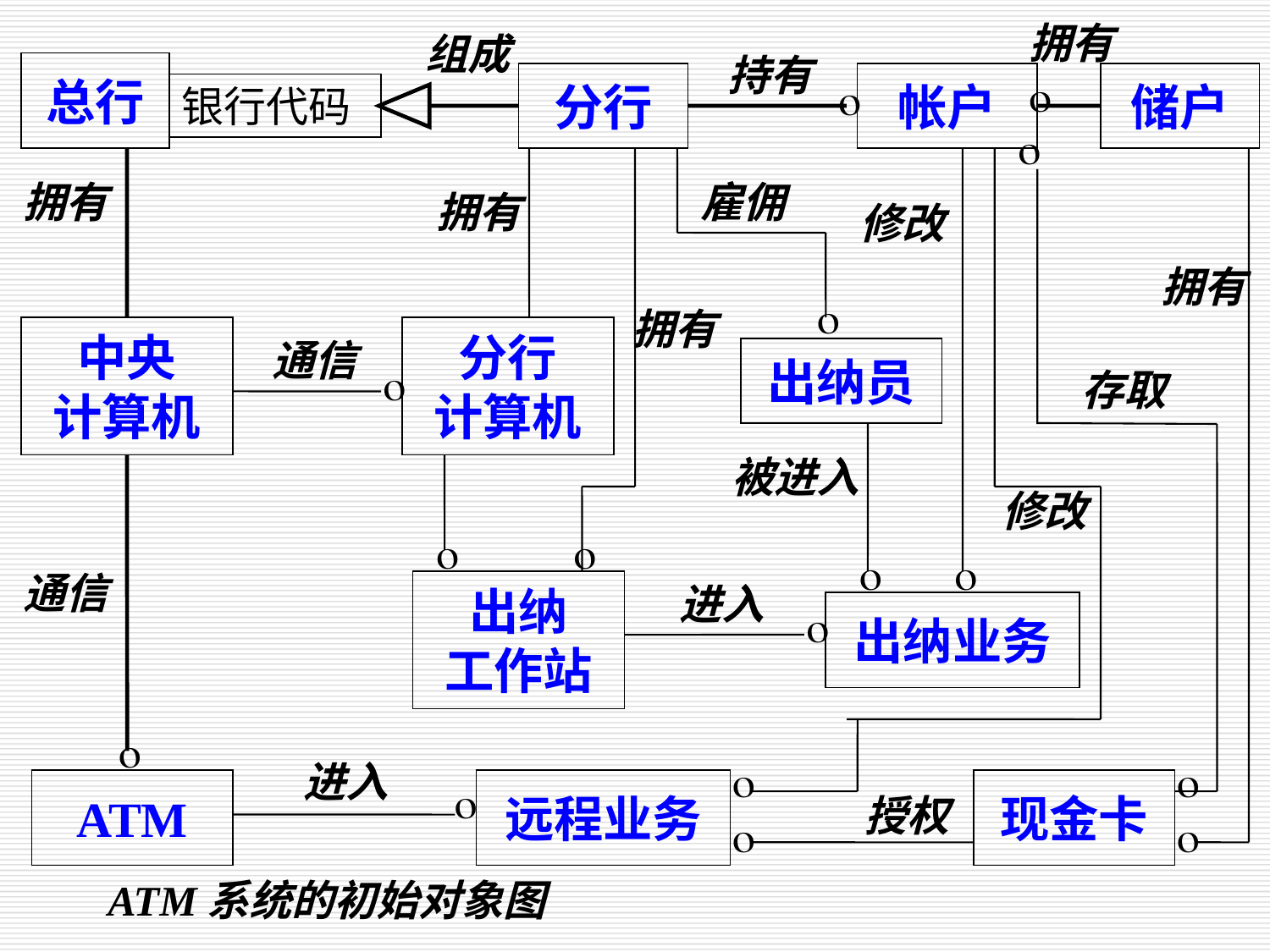

拥有
组成
持有
总行
分行
帐户
ο
储户
ο
银行代码

ο

拥有
雇佣

拥有
修改

拥有
ο
拥有
中央
计算机
分行
计算机
通信
出纳员
ο
存取

被进入

修改

ο
ο
ο
ο
通信
出纳
工作站
进入
出纳业务
ο

ο

进入
ο
ο
ATM
ο
远程业务
现金卡
授权

ο
ο

ATM系统的初始对象图